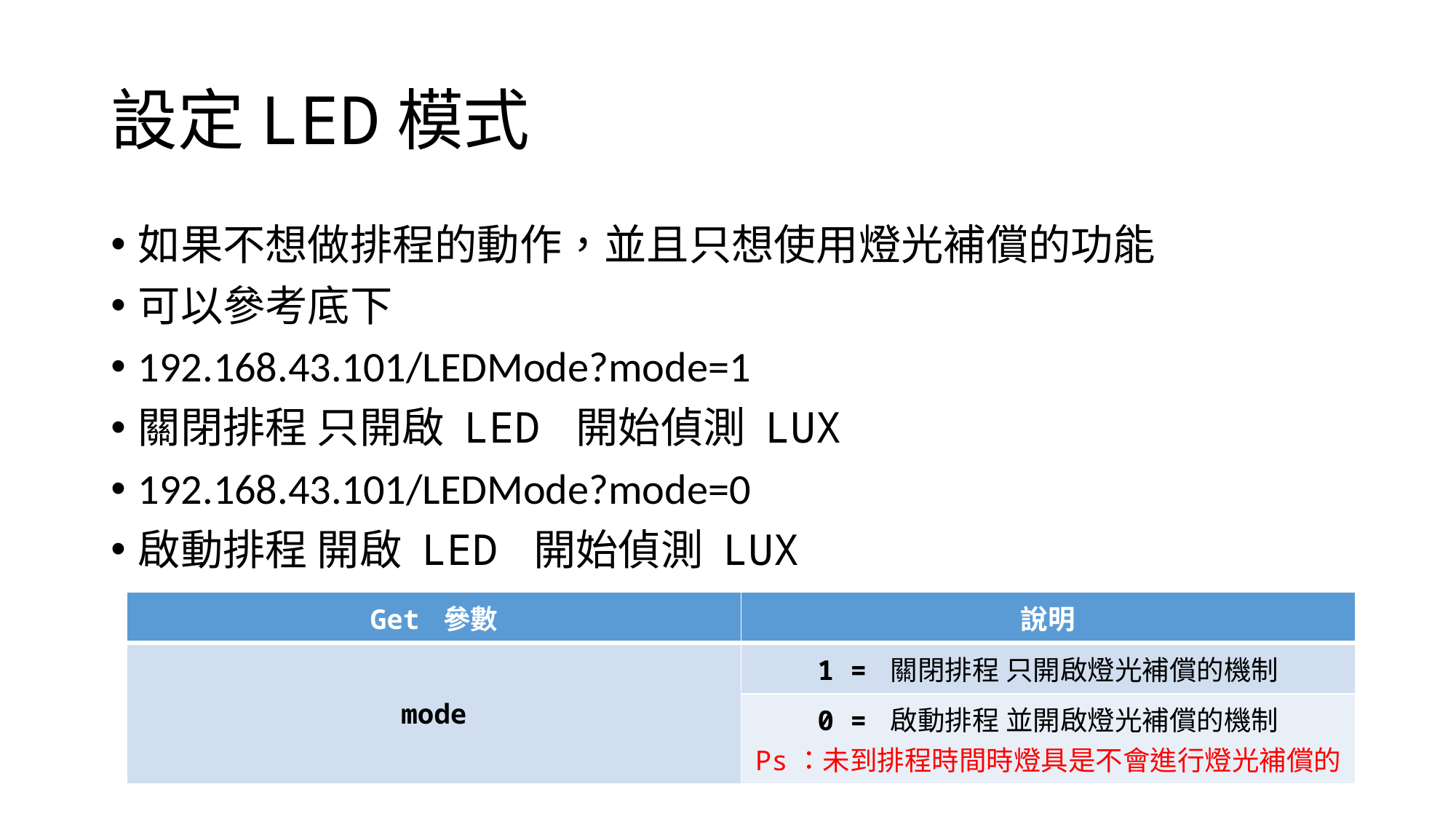

# 設定LED模式
如果不想做排程的動作，並且只想使用燈光補償的功能
可以參考底下
192.168.43.101/LEDMode?mode=1
關閉排程 只開啟 LED 開始偵測 LUX
192.168.43.101/LEDMode?mode=0
啟動排程 開啟 LED 開始偵測 LUX

| Get 參數 | 說明 |
| --- | --- |
| mode | 1 = 關閉排程 只開啟燈光補償的機制 |
|  | 0 = 啟動排程 並開啟燈光補償的機制 Ps：未到排程時間時燈具是不會進行燈光補償的 |